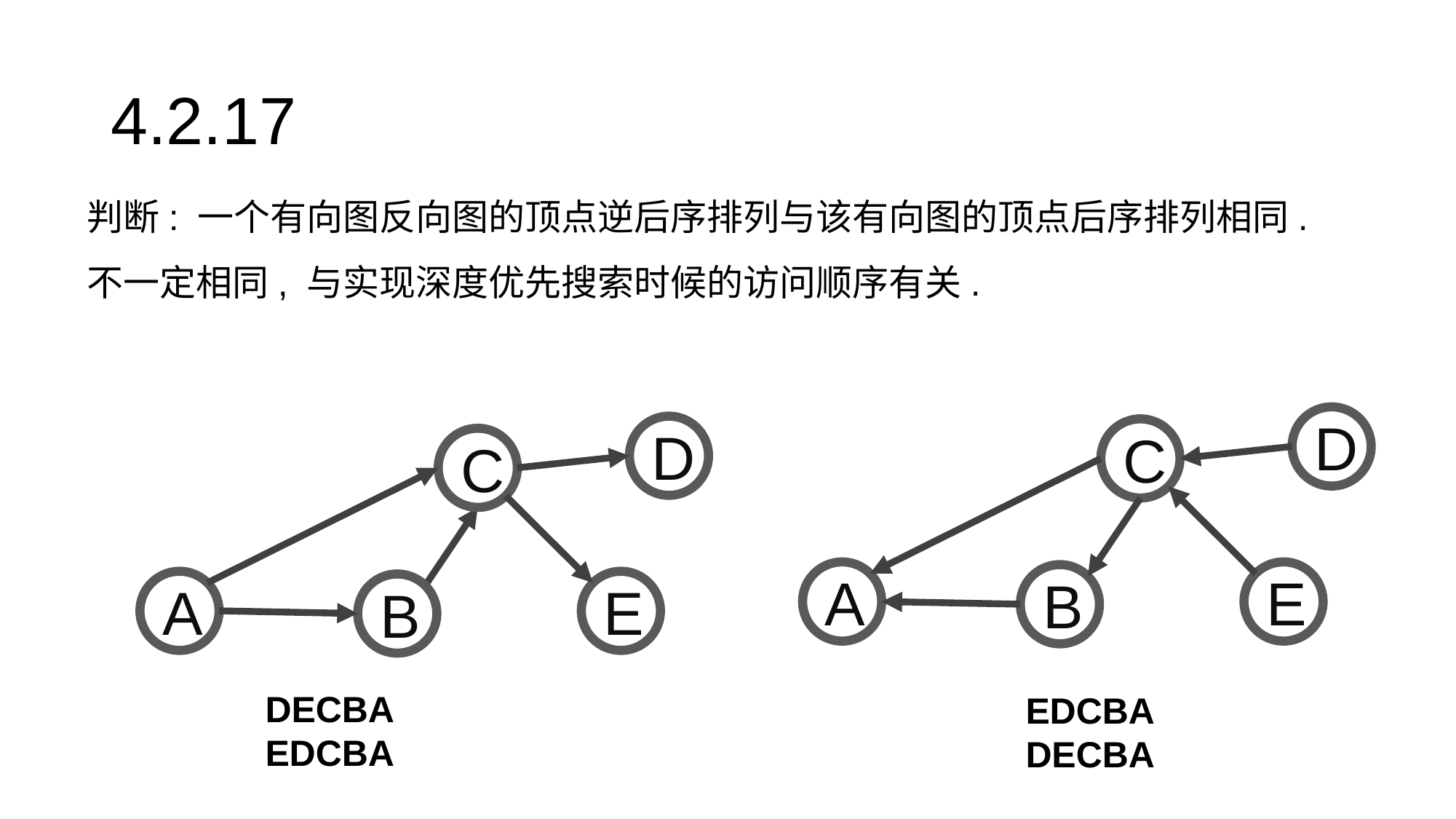

# 4.2.17
判断: 一个有向图反向图的顶点逆后序排列与该有向图的顶点后序排列相同.
不一定相同, 与实现深度优先搜索时候的访问顺序有关.
D
C
A
B
E
D
C
A
B
E
DECBA
EDCBA
EDCBA
DECBA